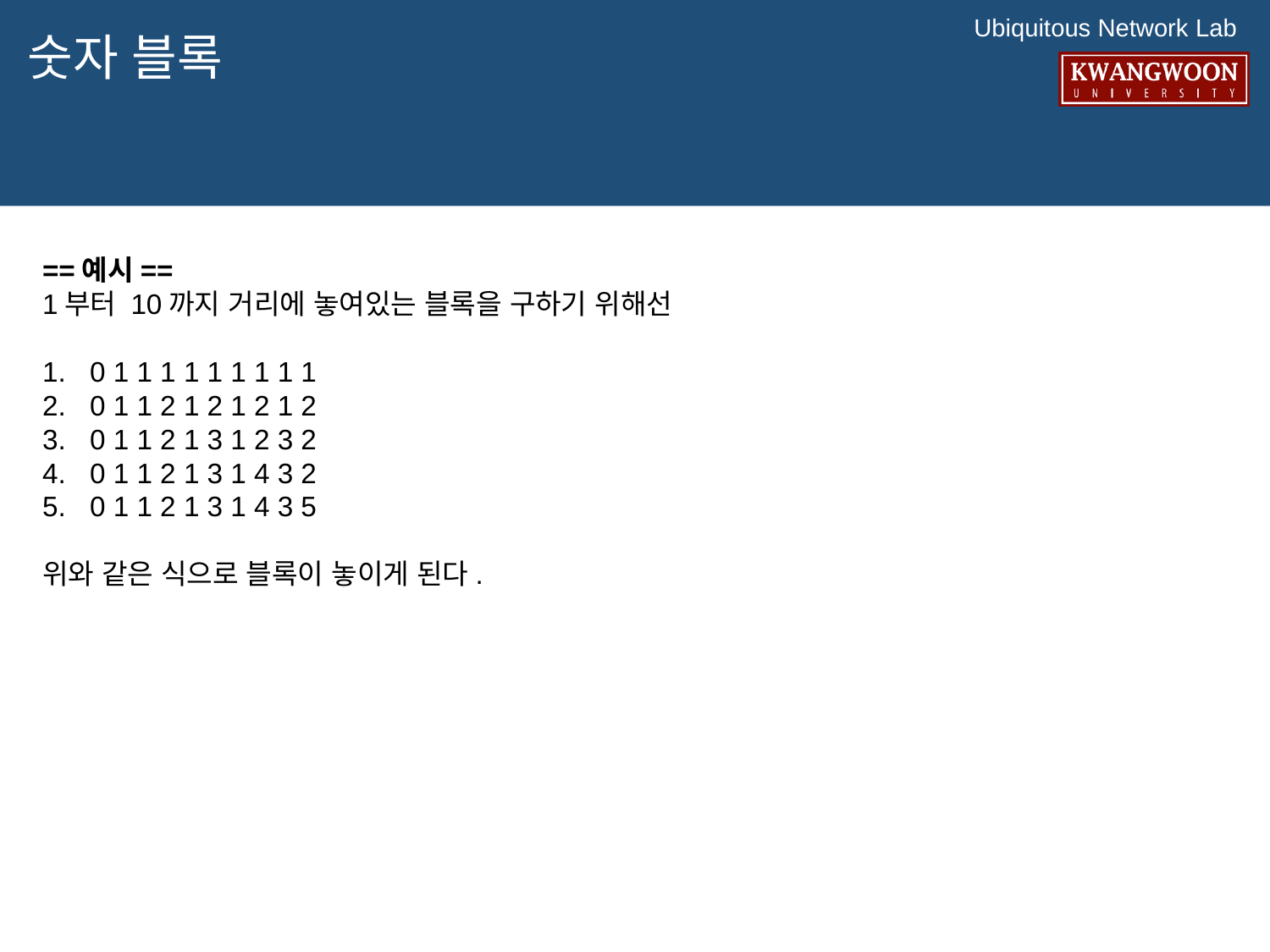

# 숫자 블록
==예시==
1부터 10까지 거리에 놓여있는 블록을 구하기 위해선

0 1 1 1 1 1 1 1 1 1
0 1 1 2 1 2 1 2 1 2
0 1 1 2 1 3 1 2 3 2
0 1 1 2 1 3 1 4 3 2
0 1 1 2 1 3 1 4 3 5

위와 같은 식으로 블록이 놓이게 된다.